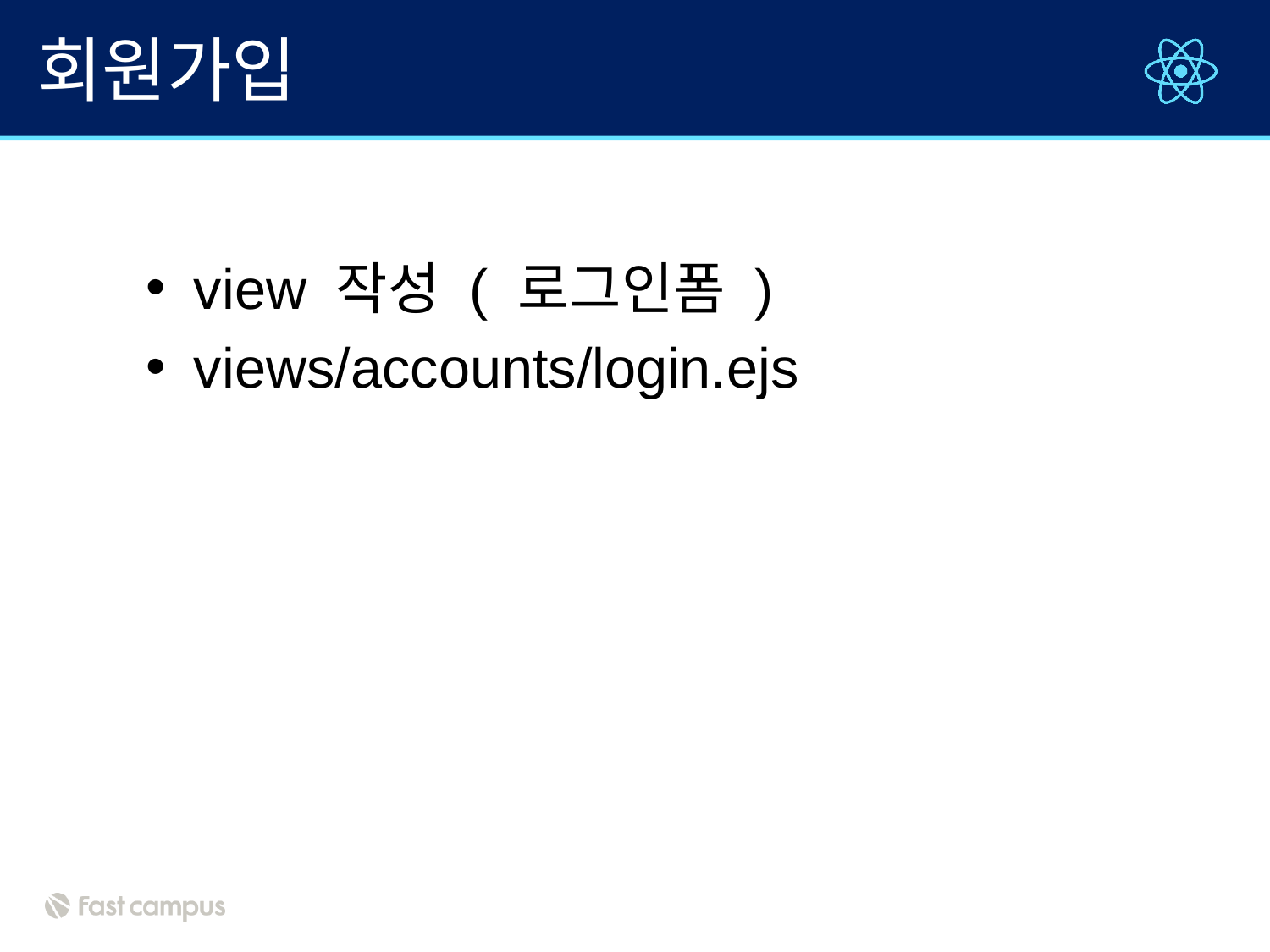

# 회원가입
view 작성 ( 로그인폼 )
views/accounts/login.ejs